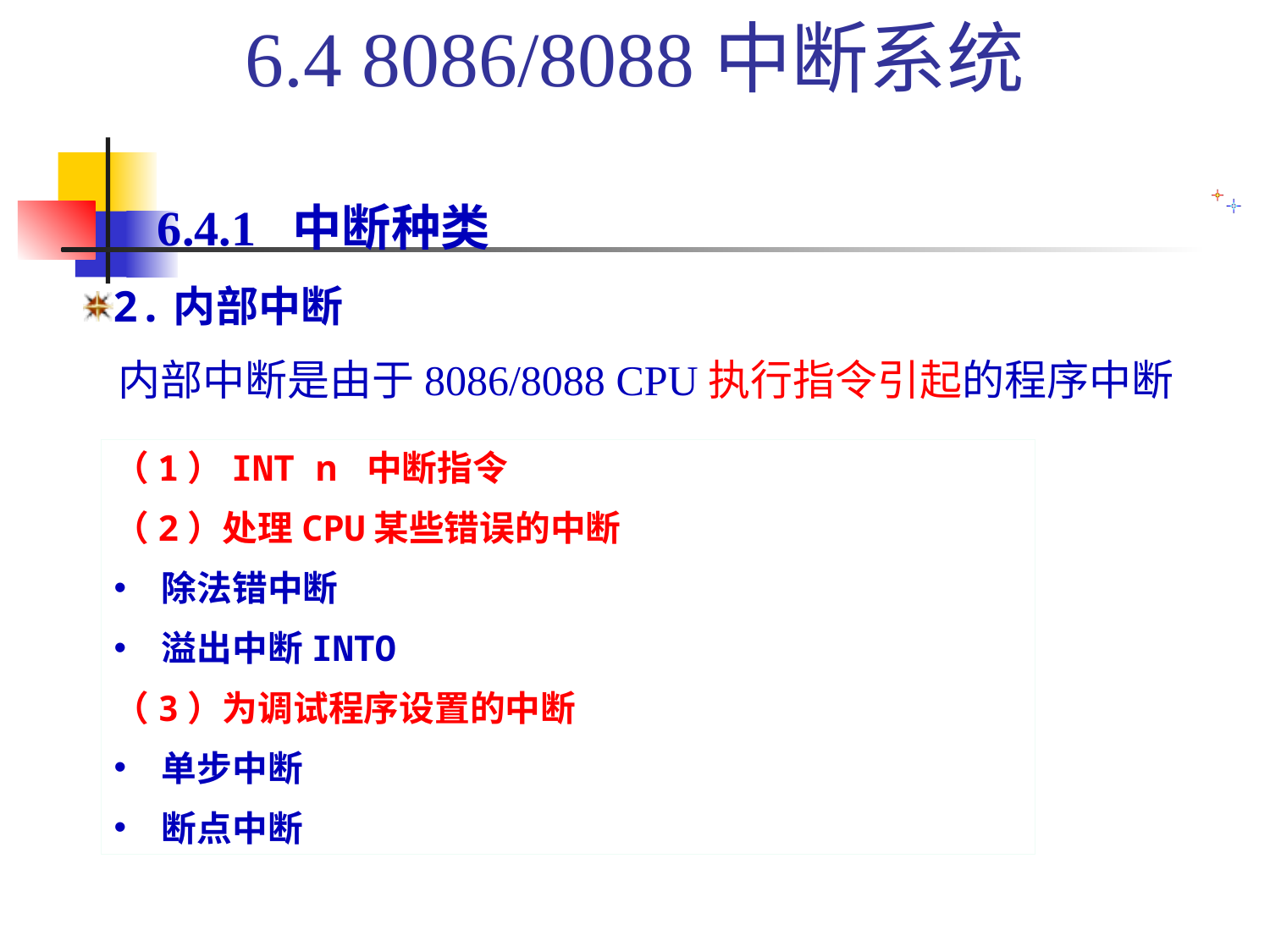

6.4 8086/8088中断系统
6.4.1  中断种类
2.内部中断
内部中断是由于8086/8088 CPU执行指令引起的程序中断
（1）INT n 中断指令
（2）处理CPU某些错误的中断
除法错中断
溢出中断INTO
（3）为调试程序设置的中断
单步中断
断点中断